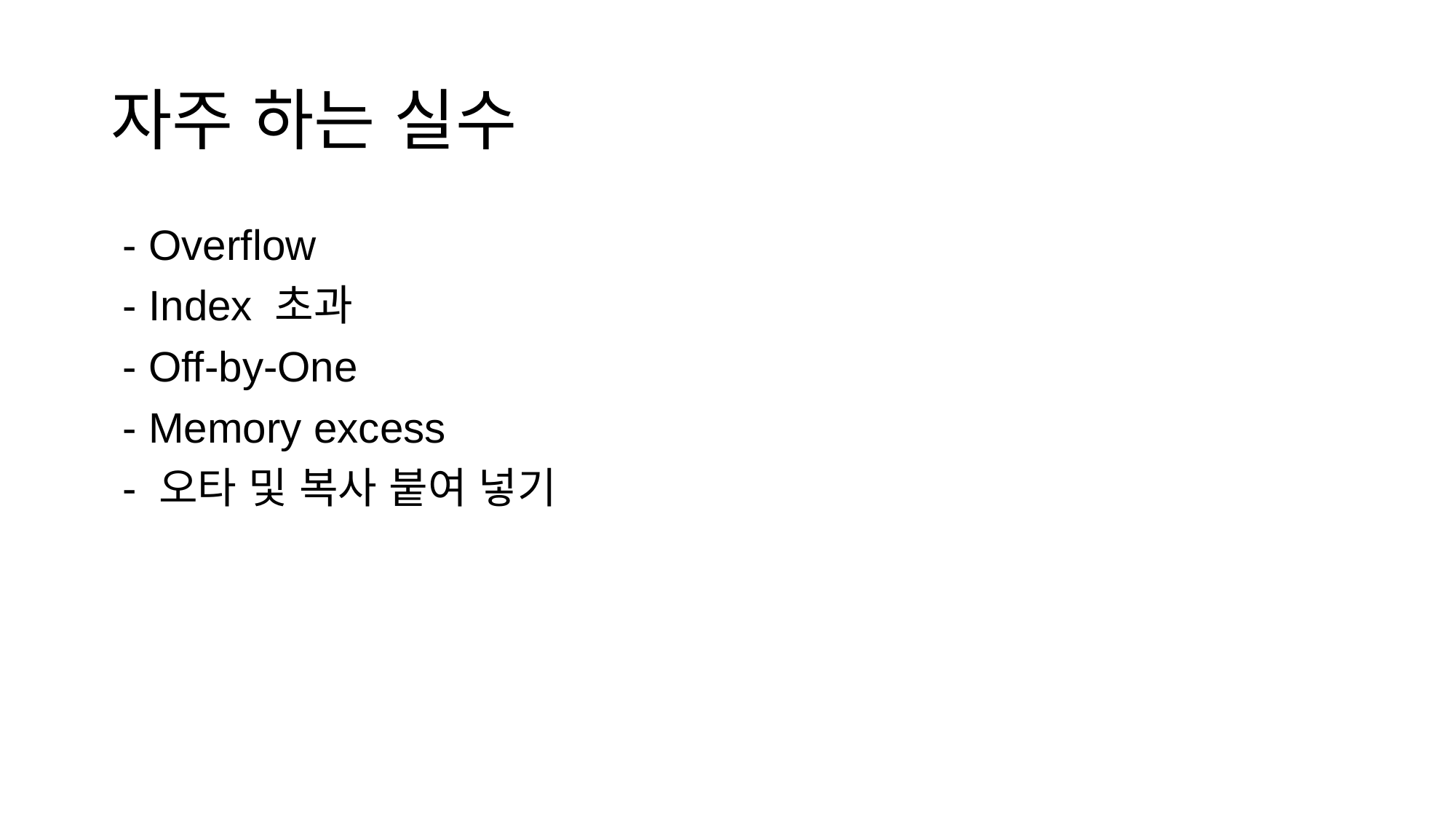

# 자주 하는 실수
 - Overflow
 - Index 초과
 - Off-by-One
 - Memory excess
 - 오타 및 복사 붙여 넣기